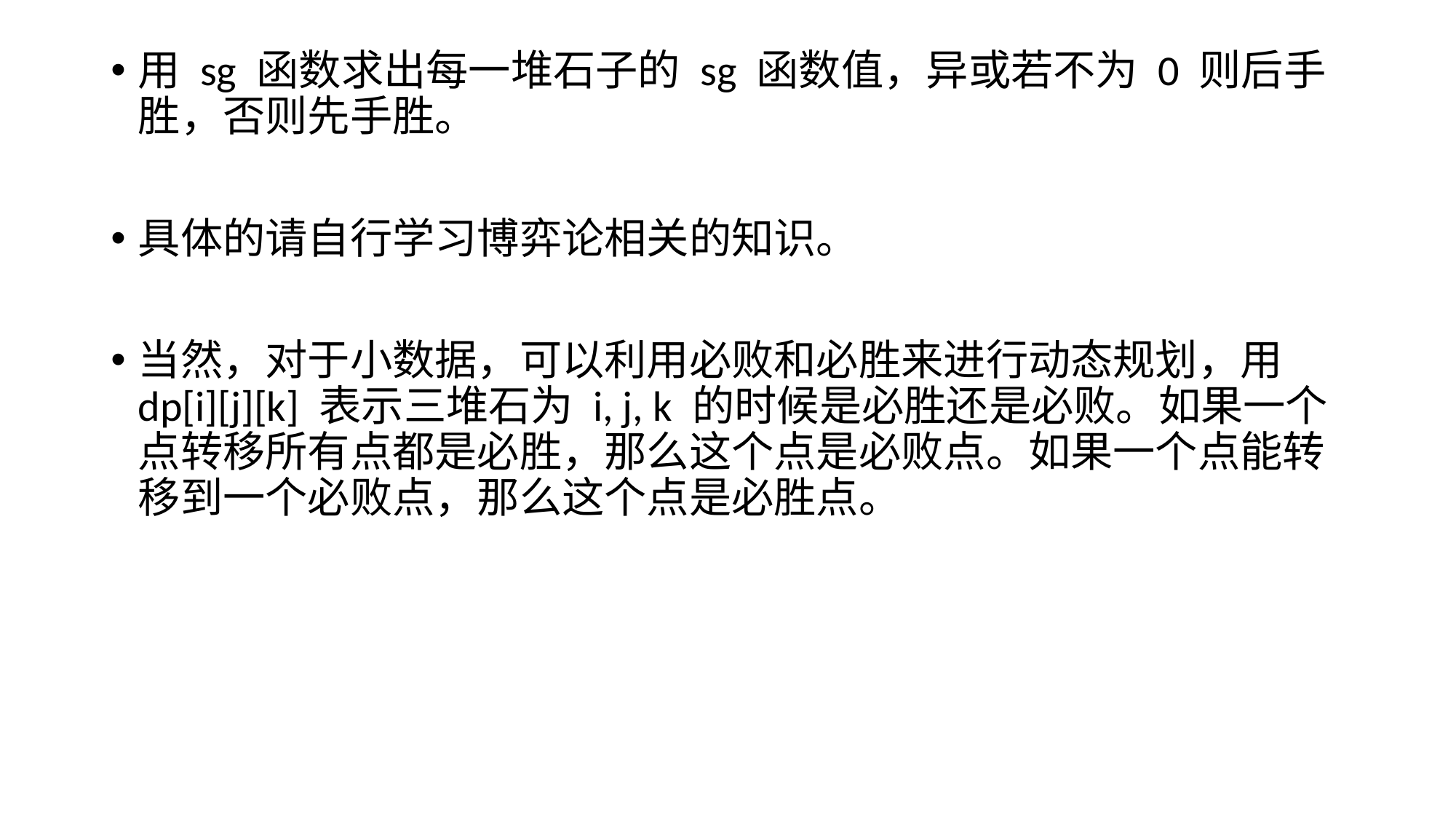

# 用 sg 函数求出每一堆石子的 sg 函数值，异或若不为 0 则后手胜，否则先手胜。

具体的请自行学习博弈论相关的知识。

当然，对于小数据，可以利用必败和必胜来进行动态规划，用 dp[i][j][k] 表示三堆石为 i, j, k 的时候是必胜还是必败。如果一个点转移所有点都是必胜，那么这个点是必败点。如果一个点能转移到一个必败点，那么这个点是必胜点。